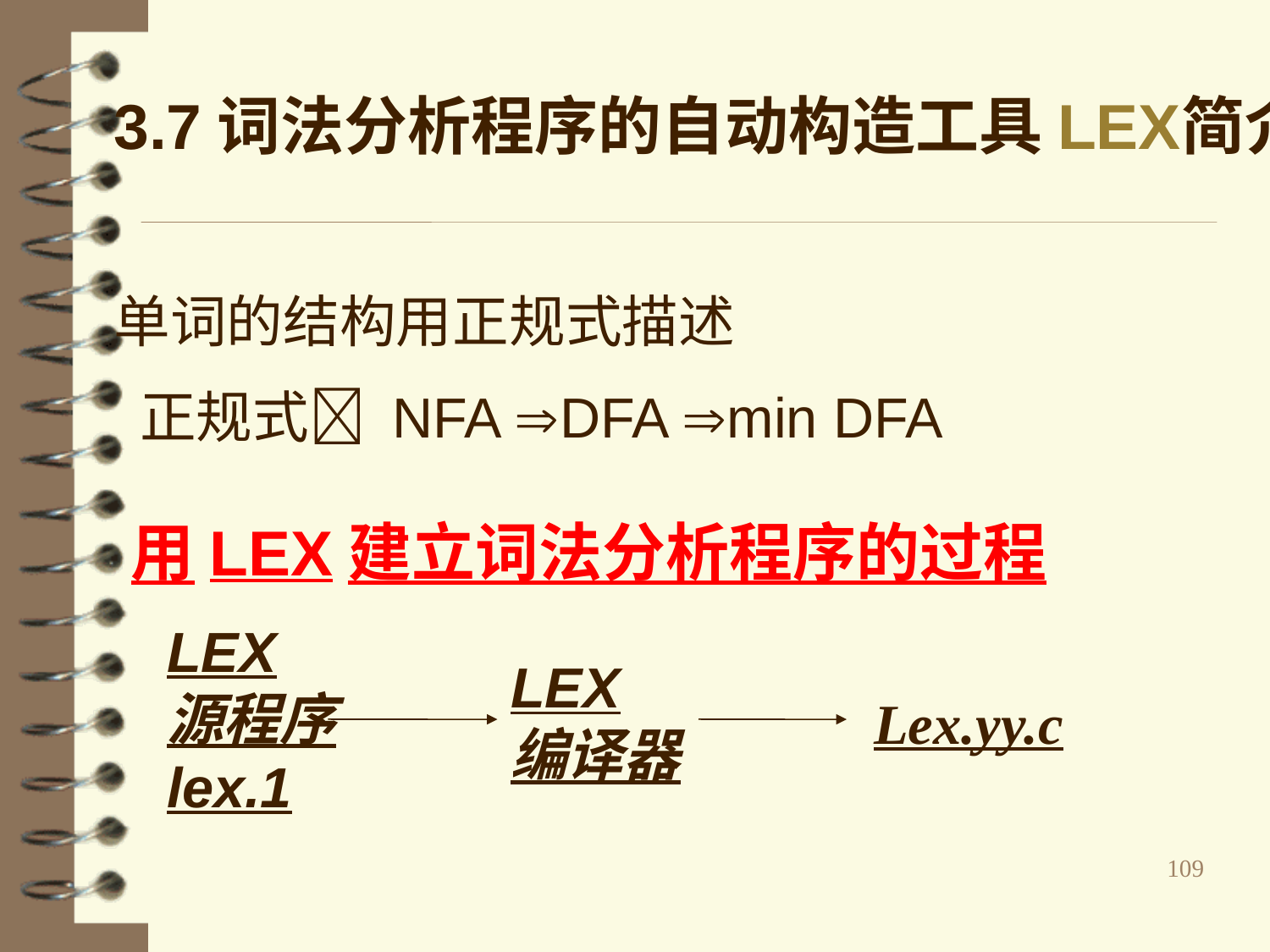

3.7词法分析程序的自动构造工具LEX简介

单词的结构用正规式描述
 正规式⇒ NFA ⇒DFA ⇒min DFA
用LEX建立词法分析程序的过程
LEX
源程序
lex.1
LEX
编译器
Lex.yy.c

109